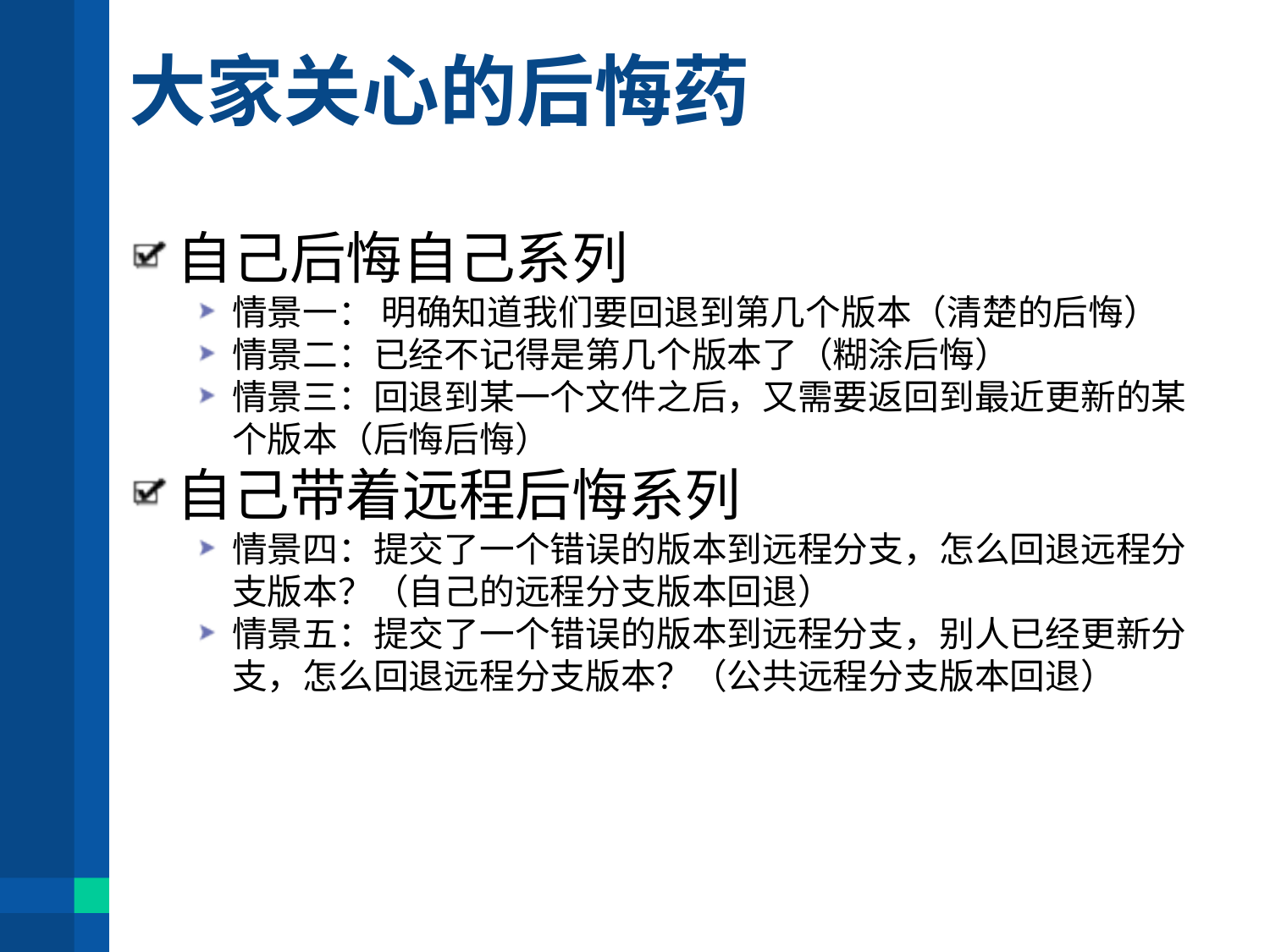

# 大家关心的后悔药
自己后悔自己系列
情景一： 明确知道我们要回退到第几个版本（清楚的后悔）
情景二：已经不记得是第几个版本了（糊涂后悔）
情景三：回退到某一个文件之后，又需要返回到最近更新的某个版本（后悔后悔）
自己带着远程后悔系列
情景四：提交了一个错误的版本到远程分支，怎么回退远程分支版本？（自己的远程分支版本回退）
情景五：提交了一个错误的版本到远程分支，别人已经更新分支，怎么回退远程分支版本？（公共远程分支版本回退）